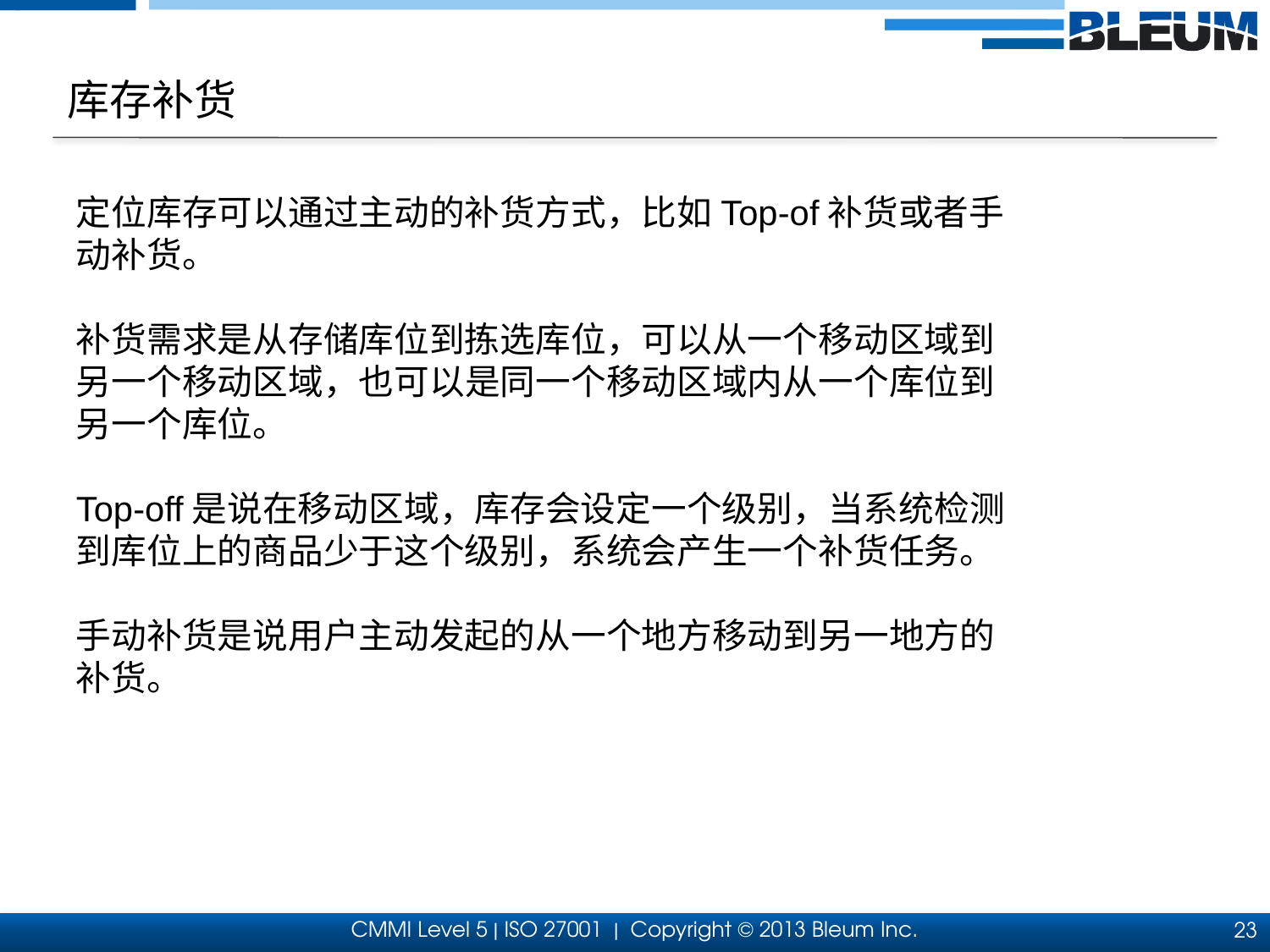

库存补货
定位库存可以通过主动的补货方式，比如Top-of补货或者手动补货。

补货需求是从存储库位到拣选库位，可以从一个移动区域到另一个移动区域，也可以是同一个移动区域内从一个库位到另一个库位。

Top-off是说在移动区域，库存会设定一个级别，当系统检测到库位上的商品少于这个级别，系统会产生一个补货任务。

手动补货是说用户主动发起的从一个地方移动到另一地方的补货。

23